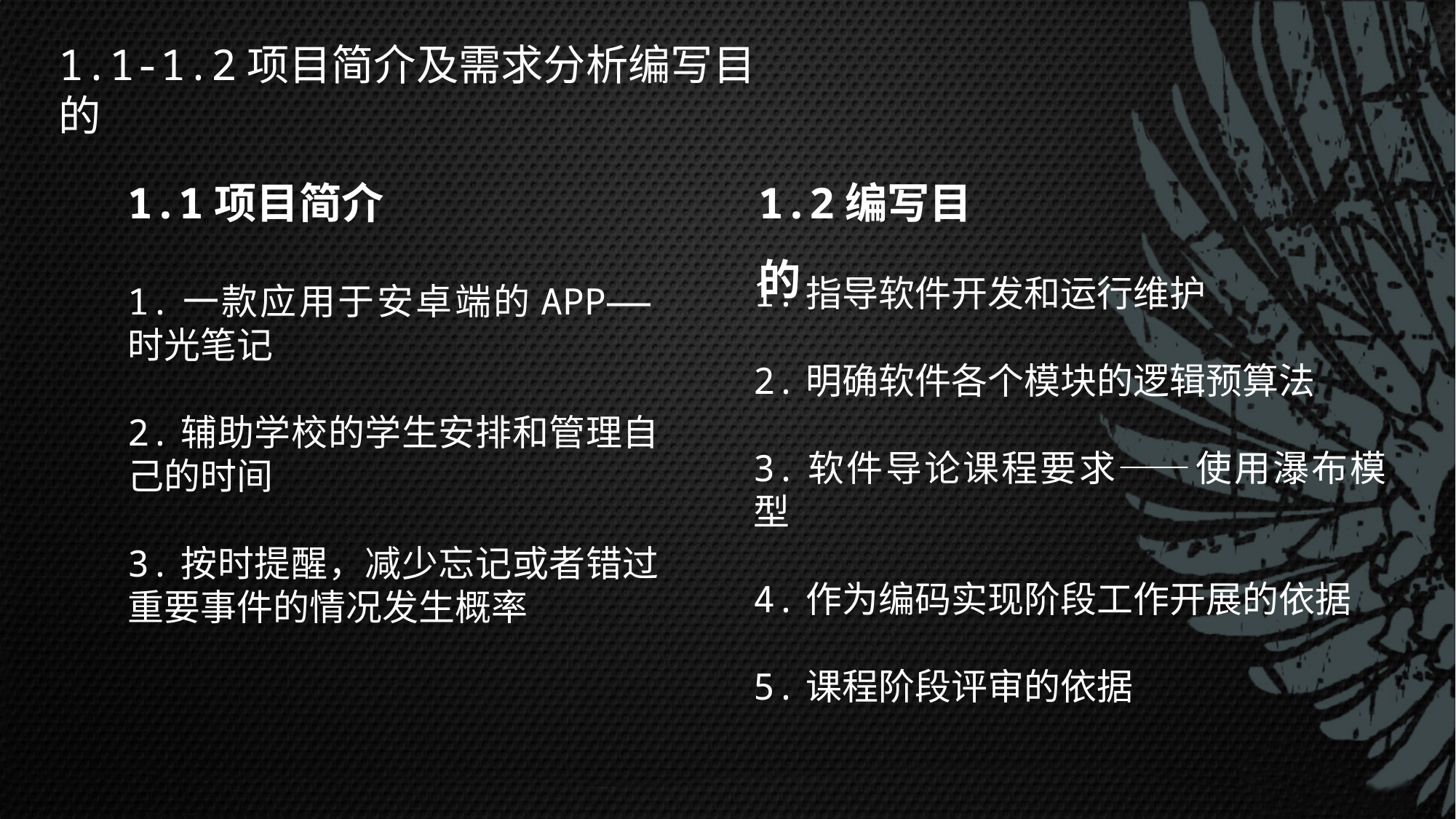

1.1-1.2项目简介及需求分析编写目的

1.1项目简介
1.一款应用于安卓端的APP——时光笔记

2.辅助学校的学生安排和管理自己的时间

3.按时提醒，减少忘记或者错过重要事件的情况发生概率

1.2编写目的

1.指导软件开发和运行维护

2.明确软件各个模块的逻辑预算法

3.软件导论课程要求——使用瀑布模型

4.作为编码实现阶段工作开展的依据

5.课程阶段评审的依据